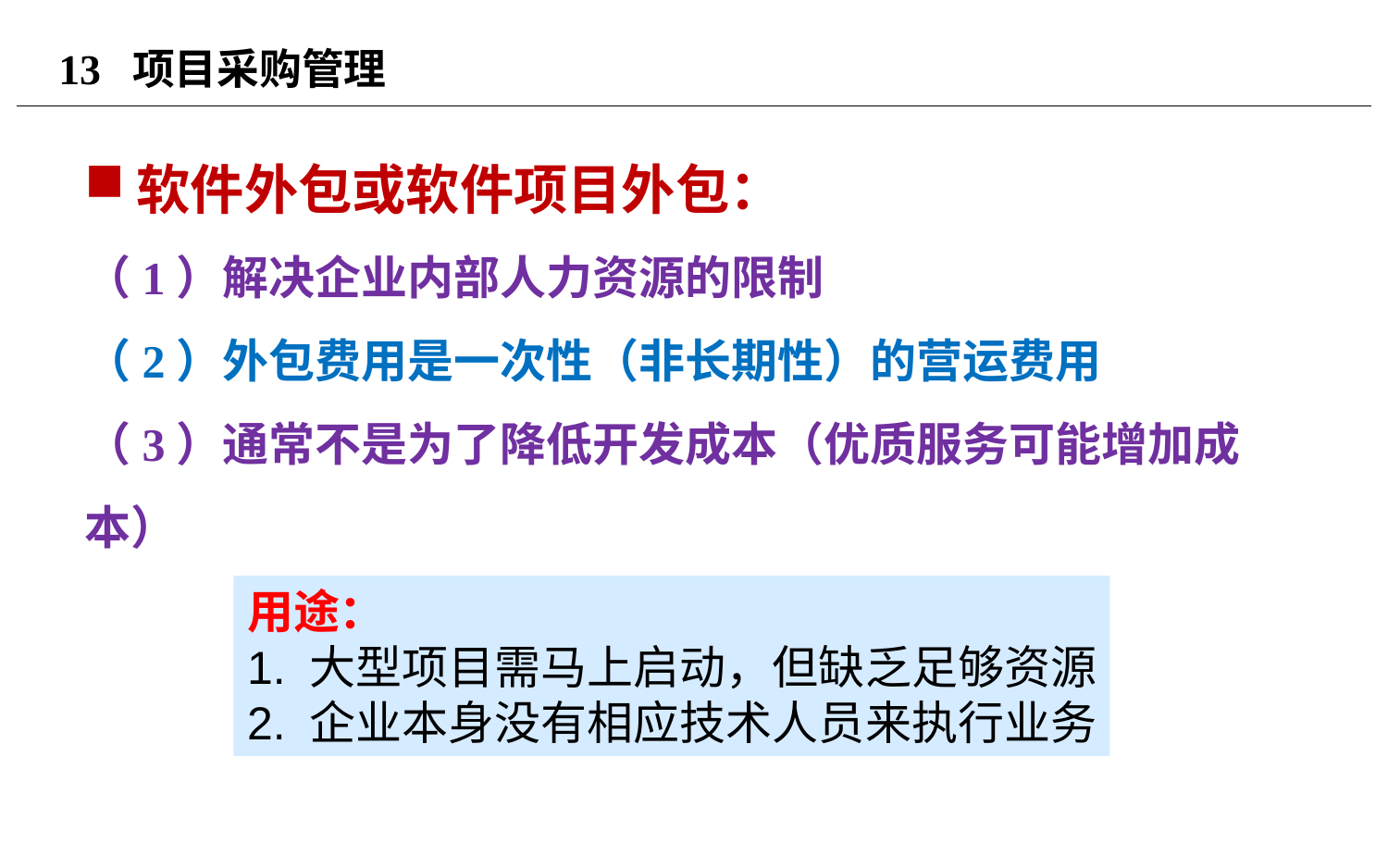

# 13  项目采购管理
软件外包或软件项目外包：
（1）解决企业内部人力资源的限制
（2）外包费用是一次性（非长期性）的营运费用
（3）通常不是为了降低开发成本（优质服务可能增加成本）

用途：
1. 大型项目需马上启动，但缺乏足够资源
2. 企业本身没有相应技术人员来执行业务